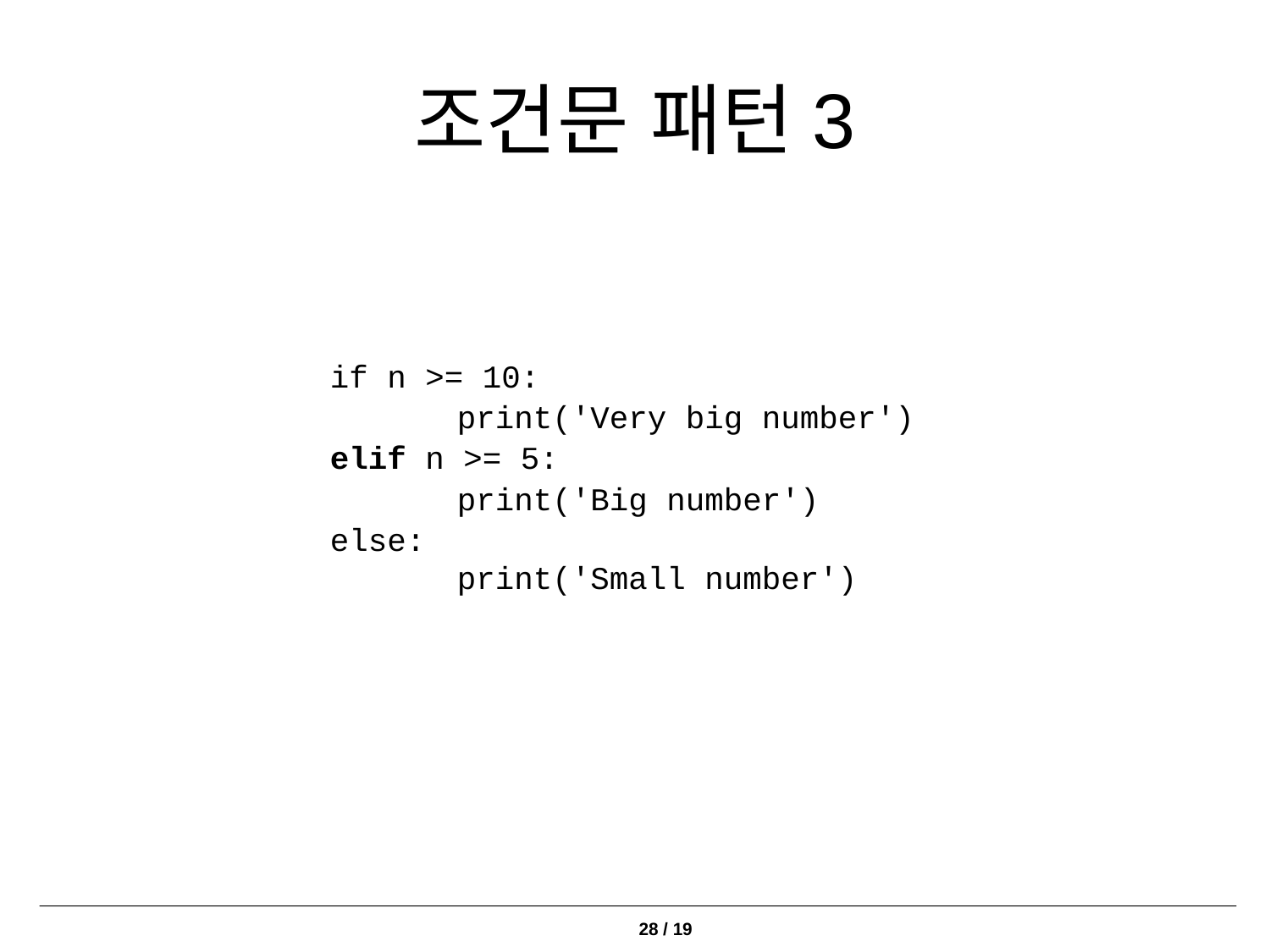

# 조건문 패턴3
if n >= 10:
	print('Very big number')
elif n >= 5:
	print('Big number')
else:
	print('Small number')